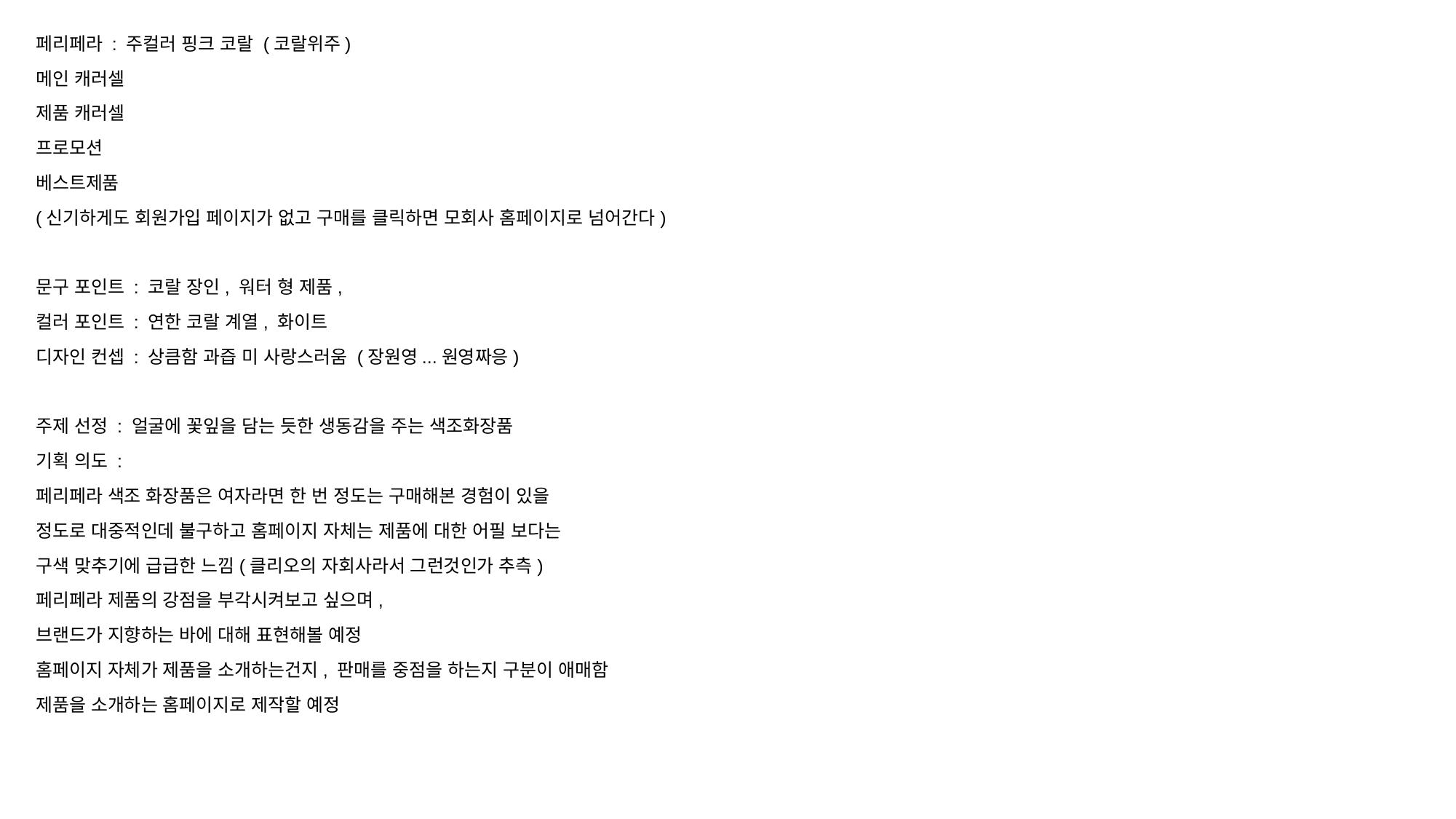

페리페라 : 주컬러 핑크 코랄 (코랄위주)
메인 캐러셀
제품 캐러셀
프로모션
베스트제품
(신기하게도 회원가입 페이지가 없고 구매를 클릭하면 모회사 홈페이지로 넘어간다)

문구 포인트 : 코랄 장인, 워터 형 제품,
컬러 포인트 : 연한 코랄 계열, 화이트
디자인 컨셉 : 상큼함 과즙 미 사랑스러움 (장원영...원영짜응)

주제 선정 : 얼굴에 꽃잎을 담는 듯한 생동감을 주는 색조화장품
기획 의도 :
페리페라 색조 화장품은 여자라면 한 번 정도는 구매해본 경험이 있을
정도로 대중적인데 불구하고 홈페이지 자체는 제품에 대한 어필 보다는
구색 맞추기에 급급한 느낌(클리오의 자회사라서 그런것인가 추측)
페리페라 제품의 강점을 부각시켜보고 싶으며,
브랜드가 지향하는 바에 대해 표현해볼 예정
홈페이지 자체가 제품을 소개하는건지, 판매를 중점을 하는지 구분이 애매함
제품을 소개하는 홈페이지로 제작할 예정